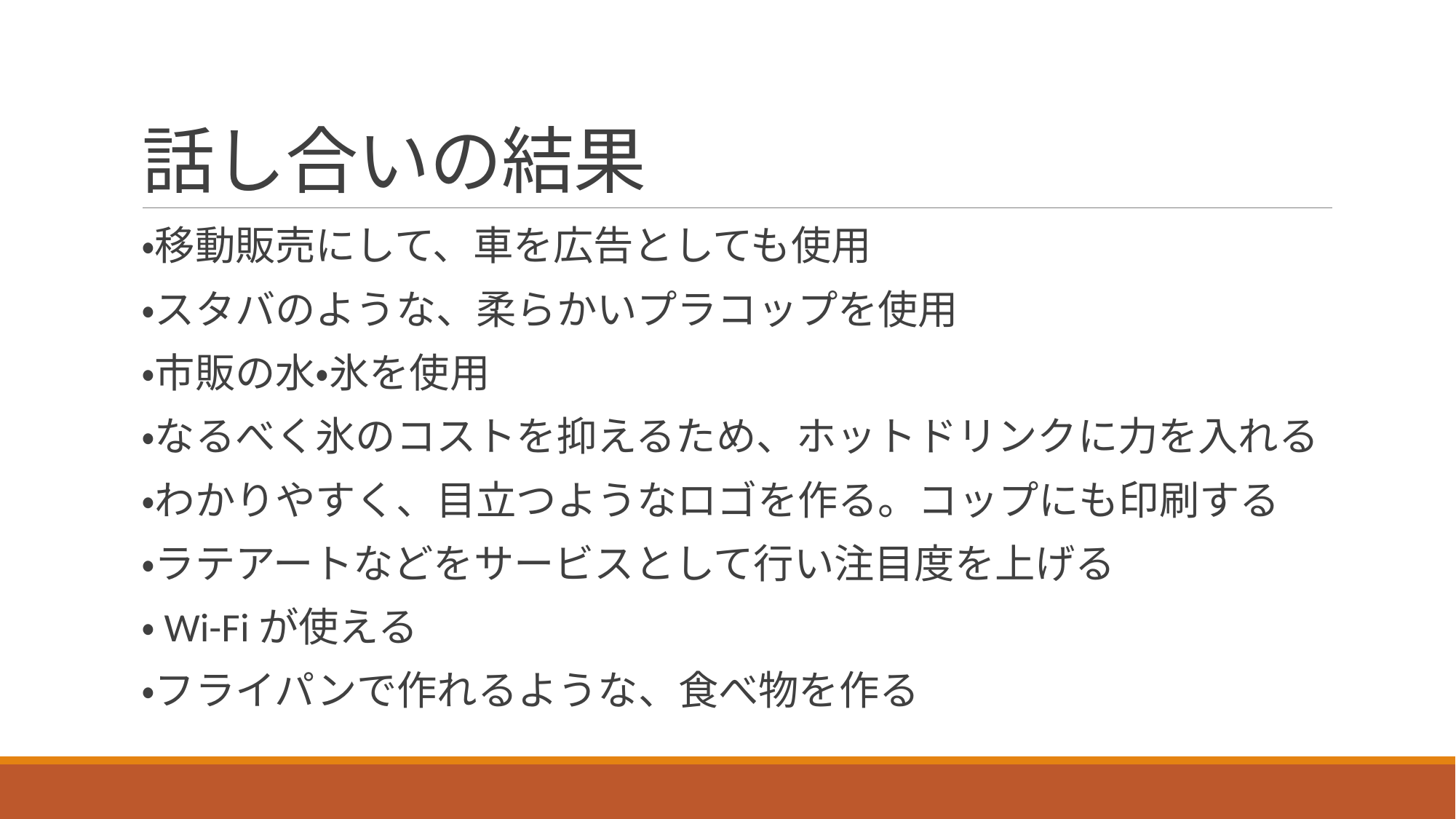

# 話し合いの結果
・移動販売にして、車を広告としても使用
・スタバのような、柔らかいプラコップを使用
・市販の水・氷を使用
・なるべく氷のコストを抑えるため、ホットドリンクに力を入れる
・わかりやすく、目立つようなロゴを作る。コップにも印刷する
・ラテアートなどをサービスとして行い注目度を上げる
・Wi-Fiが使える
・フライパンで作れるような、食べ物を作る